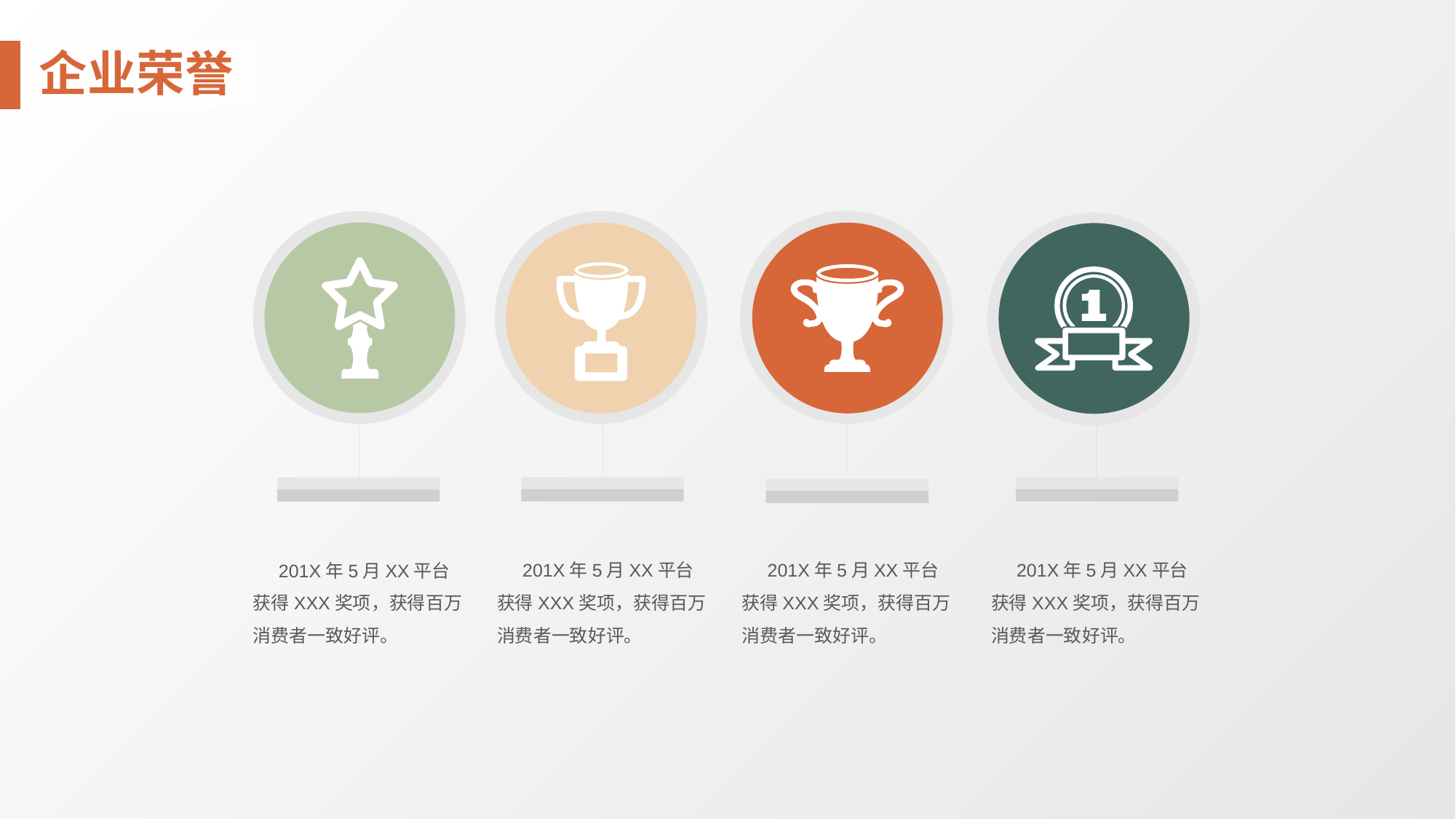

企业荣誉

     201X年5月XX平台获得XXX奖项，获得百万消费者一致好评。
     201X年5月XX平台获得XXX奖项，获得百万消费者一致好评。
     201X年5月XX平台获得XXX奖项，获得百万消费者一致好评。
     201X年5月XX平台获得XXX奖项，获得百万消费者一致好评。